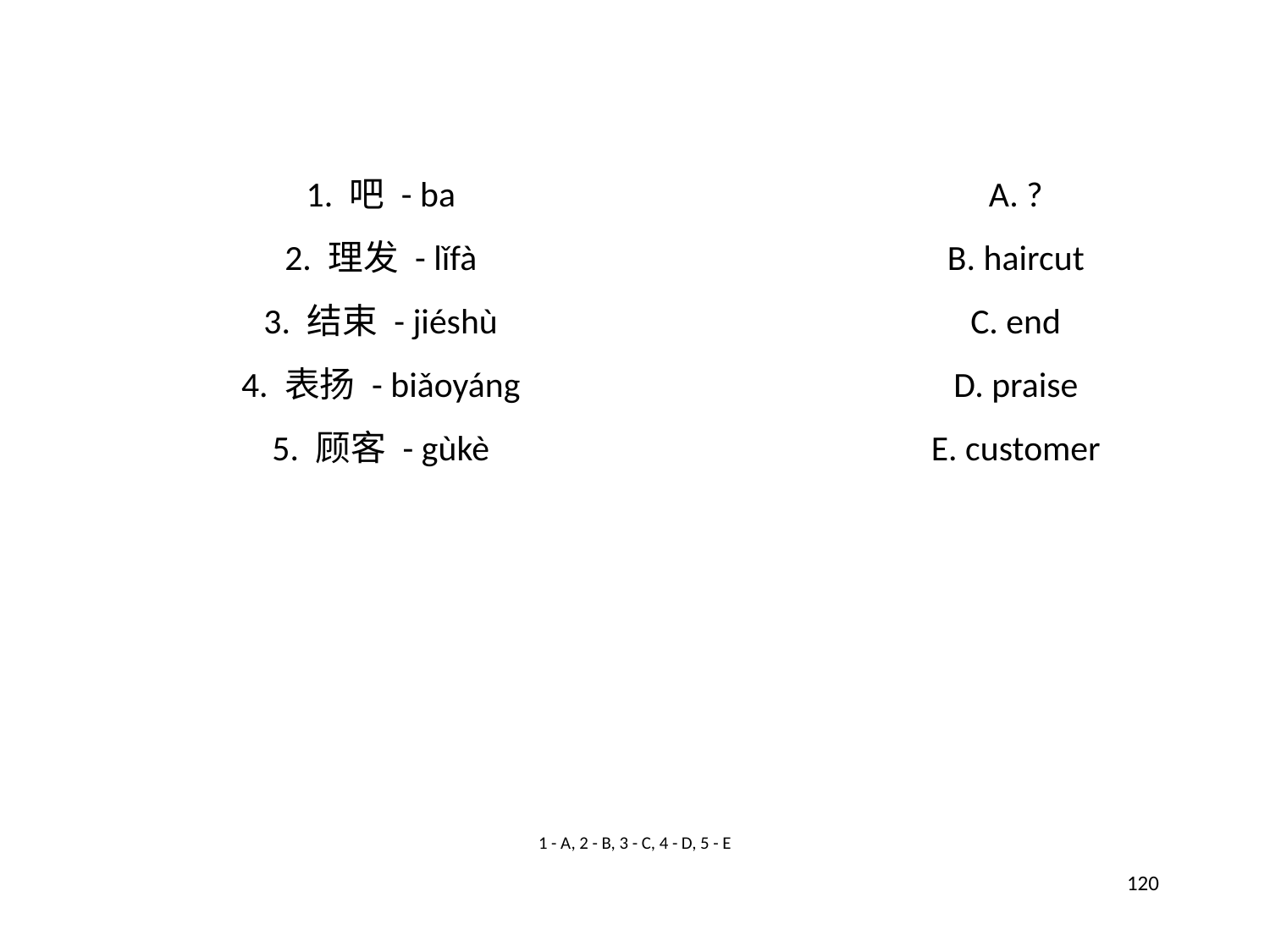

1. 吧 - ba

A. ?

2. 理发 - lǐfà

B. haircut

3. 结束 - jiéshù

C. end

4. 表扬 - biǎoyáng

D. praise

5. 顾客 - gùkè

E. customer
1 - A, 2 - B, 3 - C, 4 - D, 5 - E

120